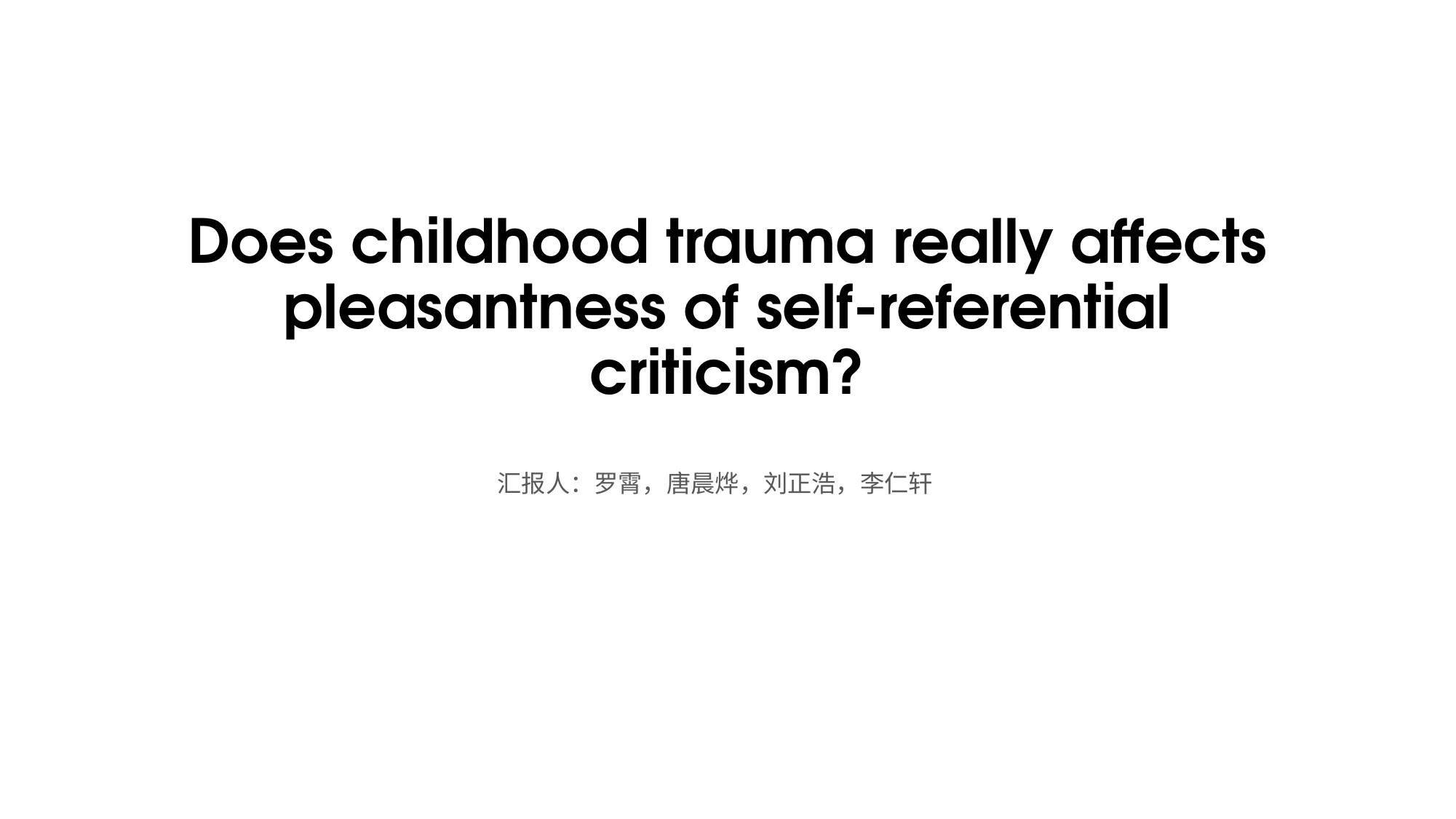

Does childhood trauma really affects pleasantness of self-referential criticism?
汇报人：罗霄，唐晨烨，刘正浩，李仁轩